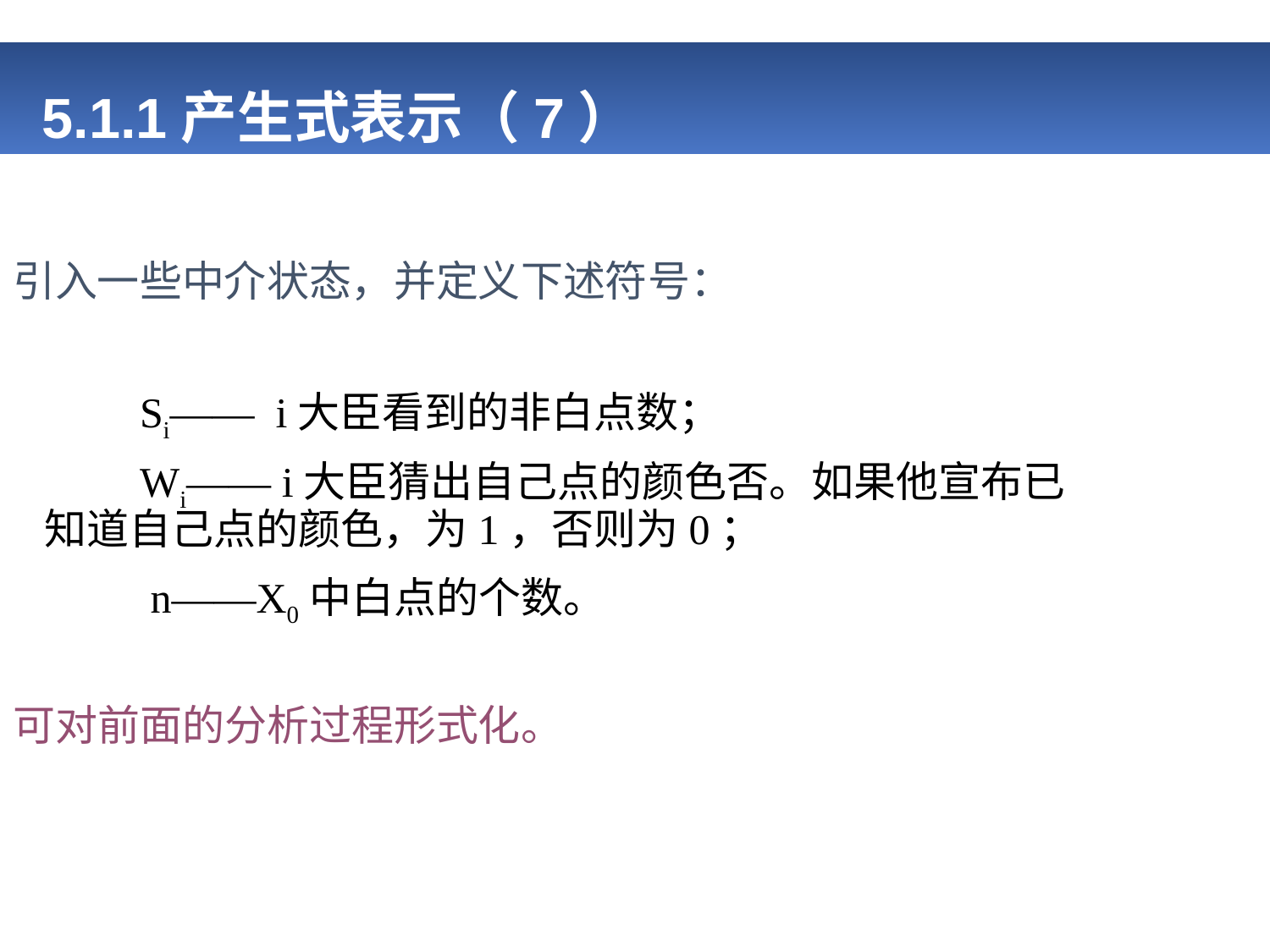

# 5.1.1产生式表示（7）
引入一些中介状态，并定义下述符号：

            Si——  i大臣看到的非白点数；
            Wi—— i大臣猜出自己点的颜色否。如果他宣布已知道自己点的颜色，为1，否则为0；
             n——X0中白点的个数。

可对前面的分析过程形式化。

12